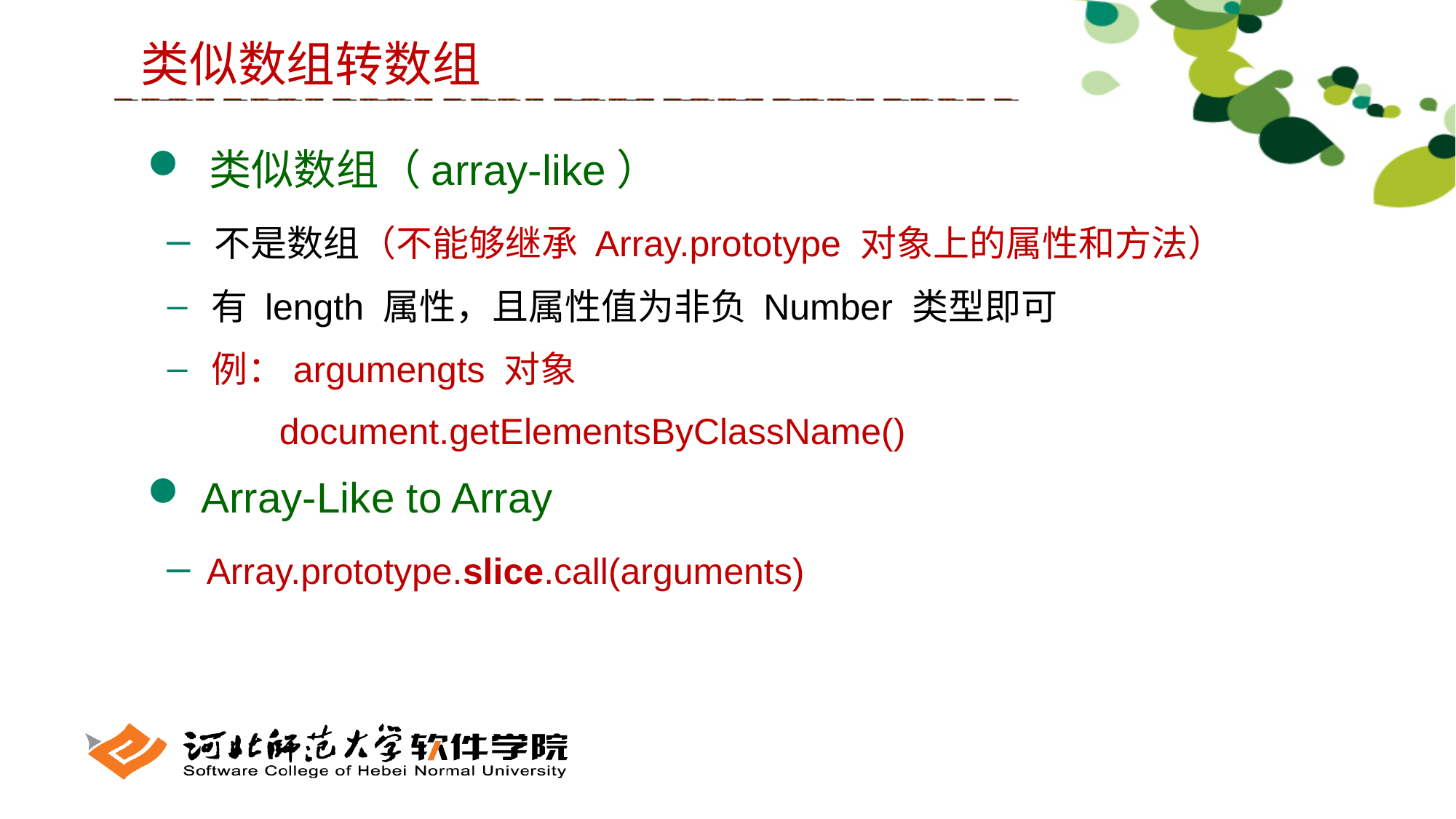

类似数组转数组

 类似数组（array-like）
 不是数组（不能够继承 Array.prototype 对象上的属性和方法）
 有 length 属性，且属性值为非负 Number 类型即可
 例：argumengts 对象
           document.getElementsByClassName()
 Array-Like to Array
 Array.prototype.slice.call(arguments)